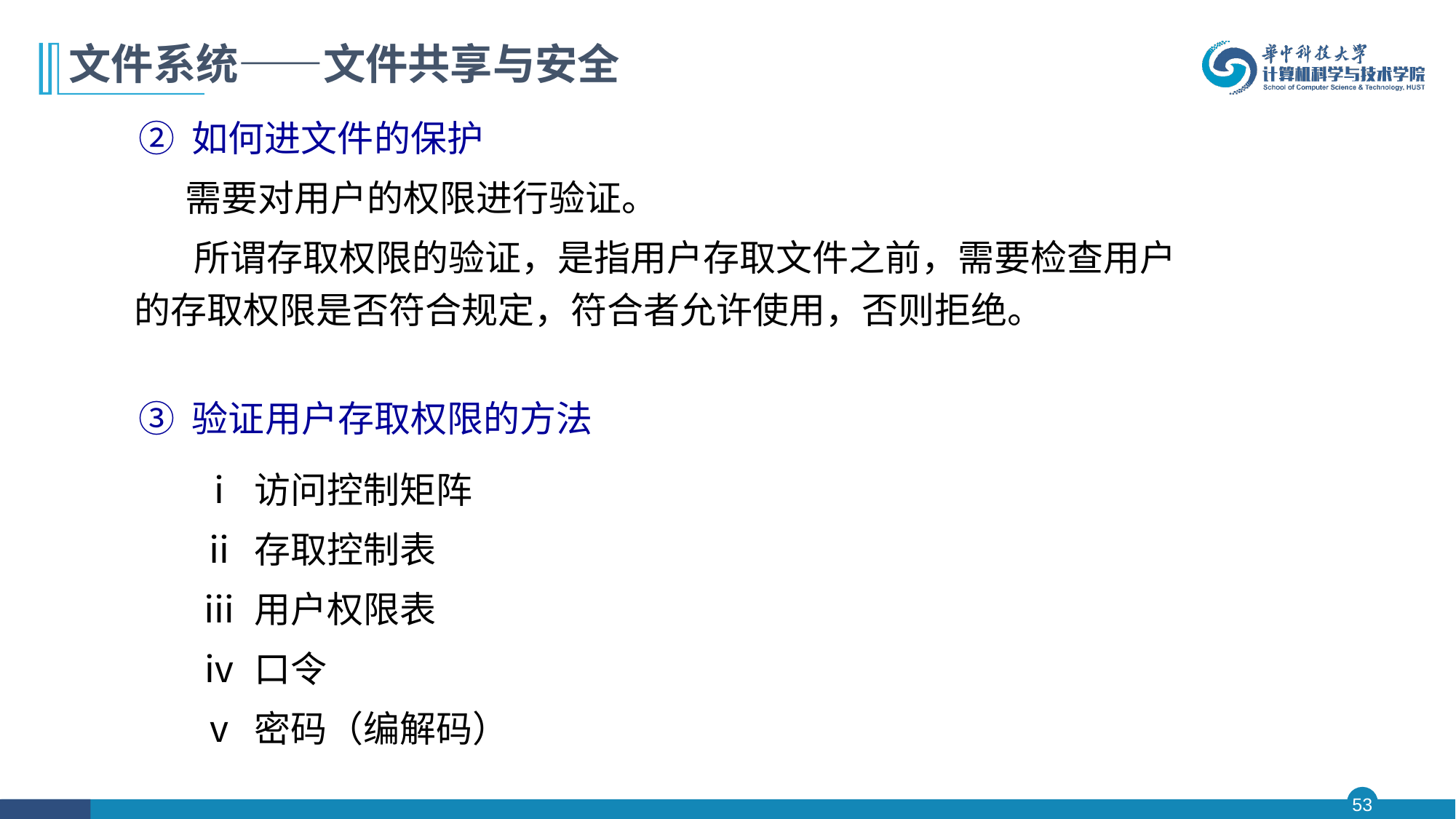

# 文件系统——文件共享与安全
② 如何进文件的保护
                需要对用户的权限进行验证。
              所谓存取权限的验证，是指用户存取文件之前，需要检查用户的存取权限是否符合规定，符合者允许使用，否则拒绝。
③ 验证用户存取权限的方法
ⅰ 访问控制矩阵
ⅱ 存取控制表
ⅲ 用户权限表
ⅳ 口令
ⅴ 密码（编解码）